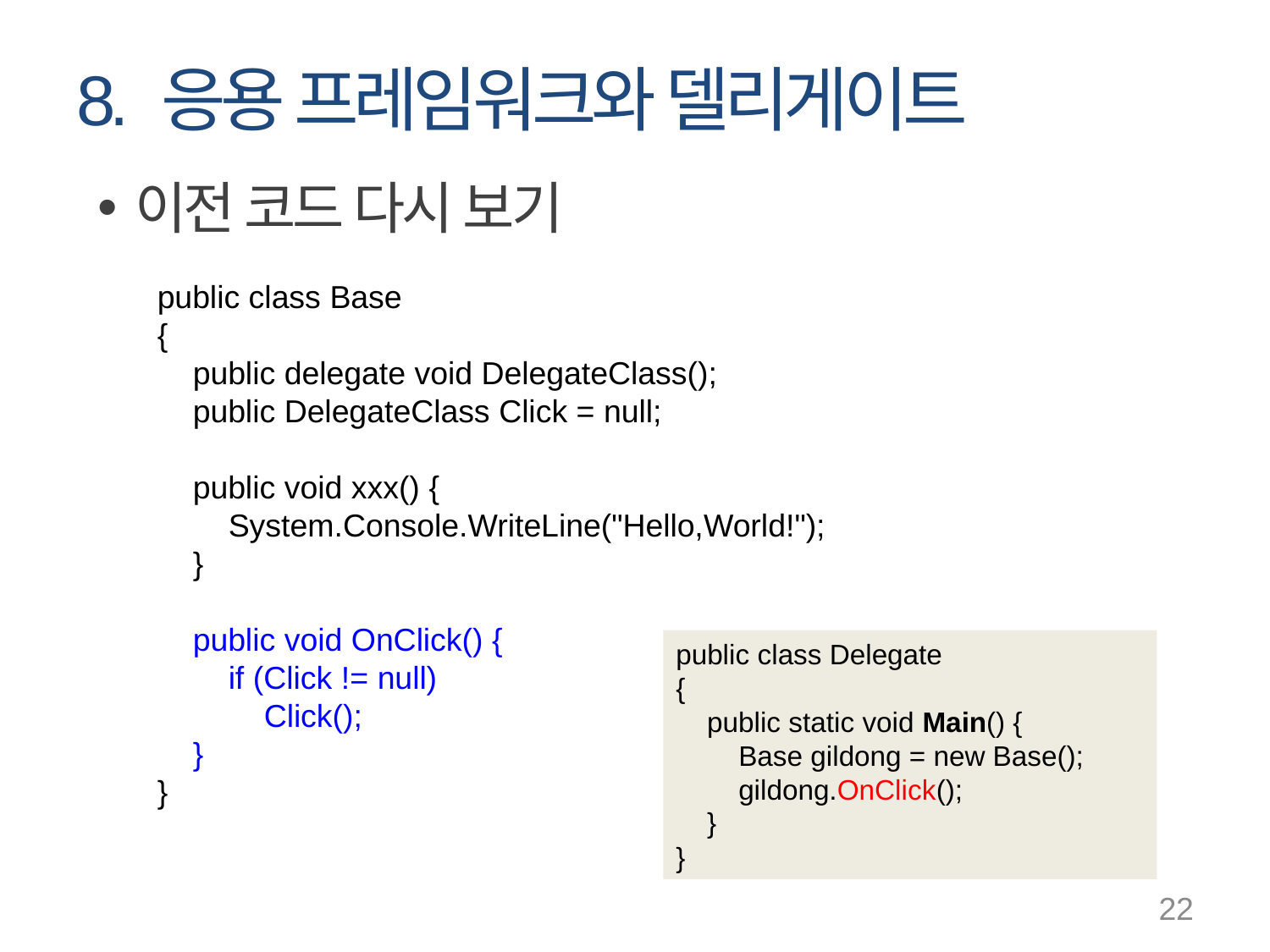

# 8. 응용 프레임워크와 델리게이트
이전 코드 다시 보기
public class Base
{
    public delegate void DelegateClass();
    public DelegateClass Click = null;

    public void xxx() {
        System.Console.WriteLine("Hello,World!");
    }

    public void OnClick() {
        if (Click != null)
            Click();
    }
}
public class Delegate
{
    public static void Main() {
        Base gildong = new Base();
        gildong.OnClick();
    }
}
22